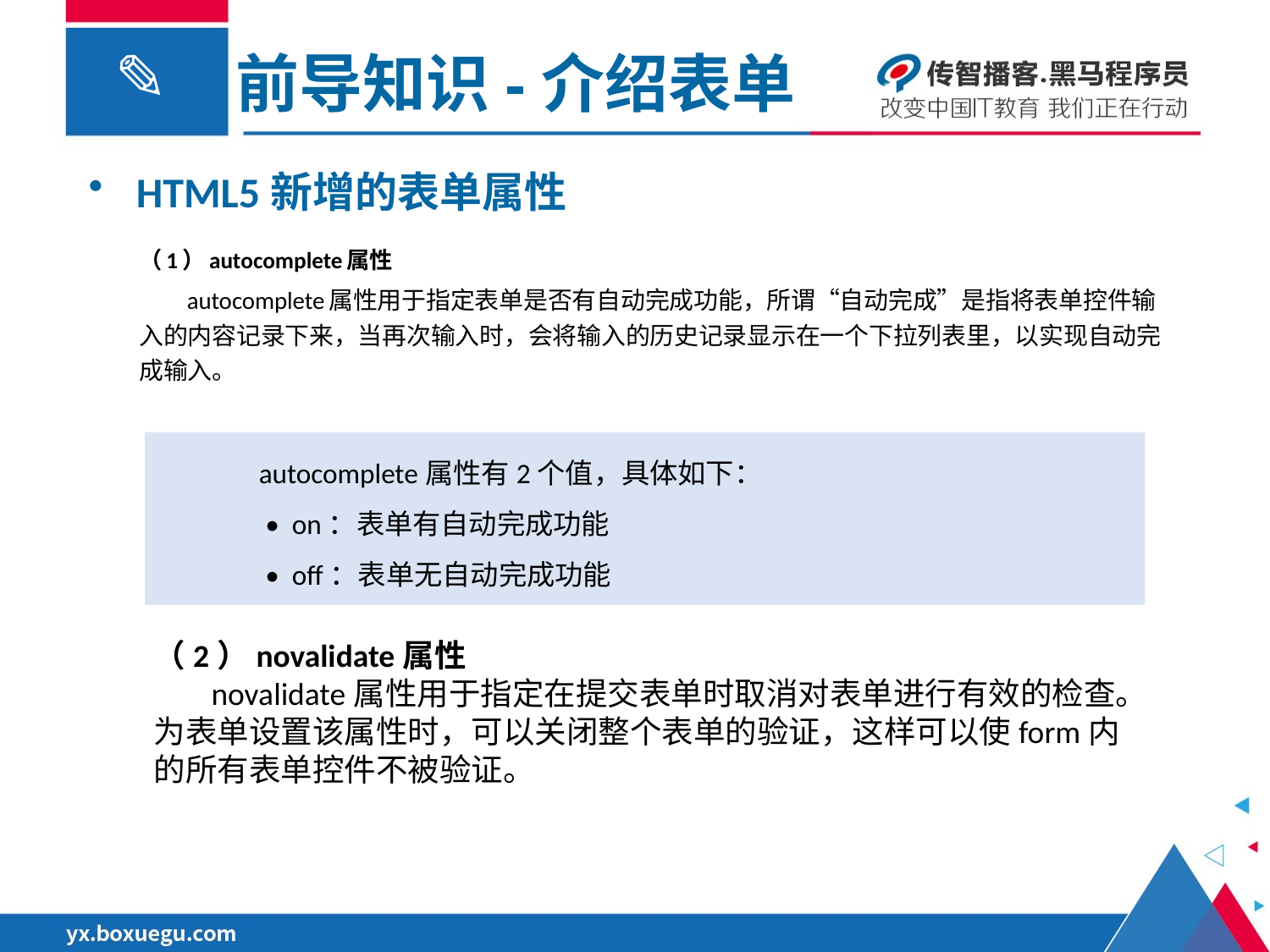

前导知识-介绍表单
HTML5新增的表单属性
（1）autocomplete属性
         autocomplete属性用于指定表单是否有自动完成功能，所谓“自动完成”是指将表单控件输入的内容记录下来，当再次输入时，会将输入的历史记录显示在一个下拉列表里，以实现自动完成输入。

      autocomplete属性有2个值，具体如下：
       •  on：表单有自动完成功能
       •  off：表单无自动完成功能
（2）novalidate属性
        novalidate属性用于指定在提交表单时取消对表单进行有效的检查。为表单设置该属性时，可以关闭整个表单的验证，这样可以使form内的所有表单控件不被验证。